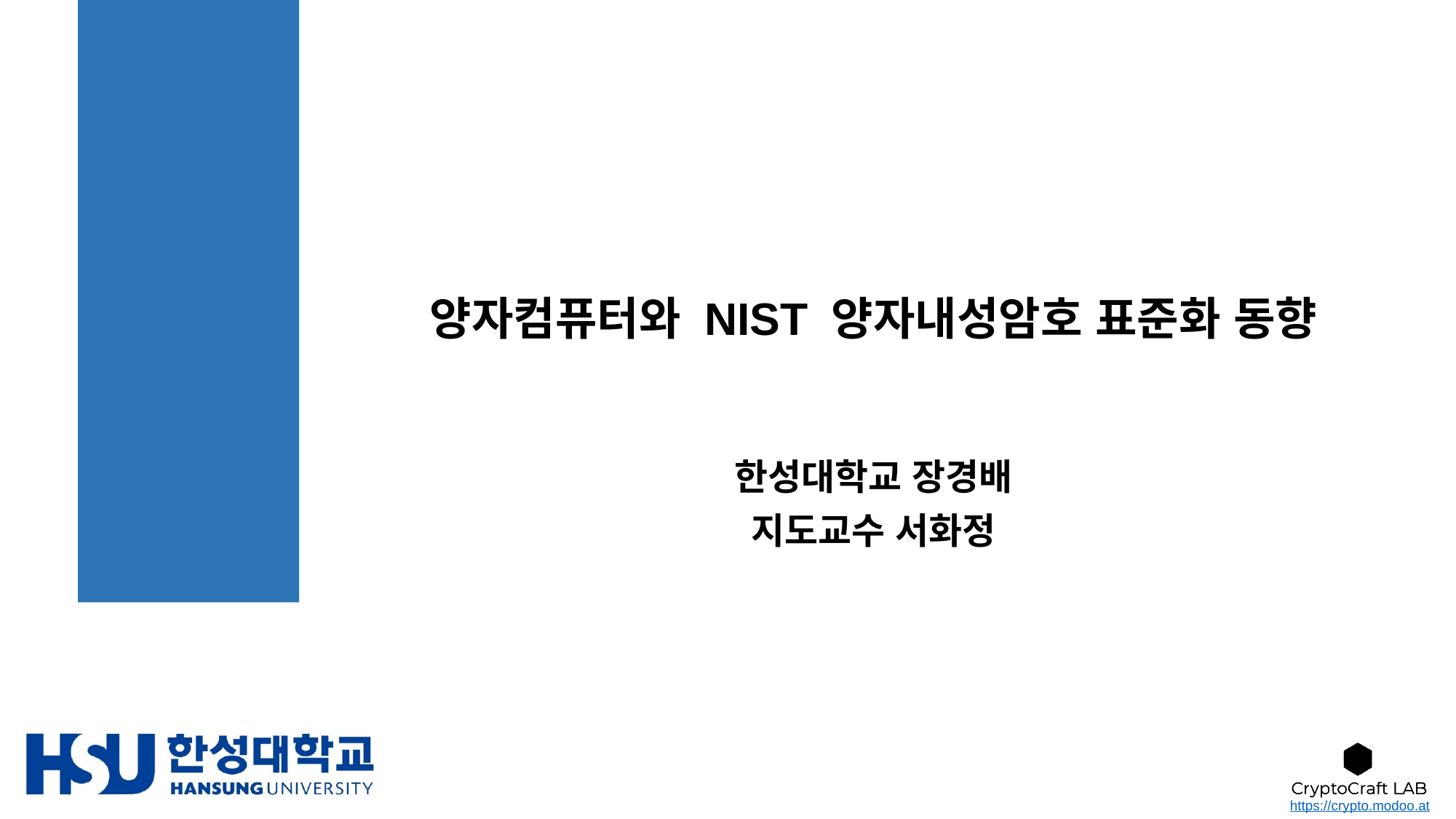

# 양자컴퓨터와 NIST 양자내성암호 표준화 동향
한성대학교 장경배
지도교수 서화정